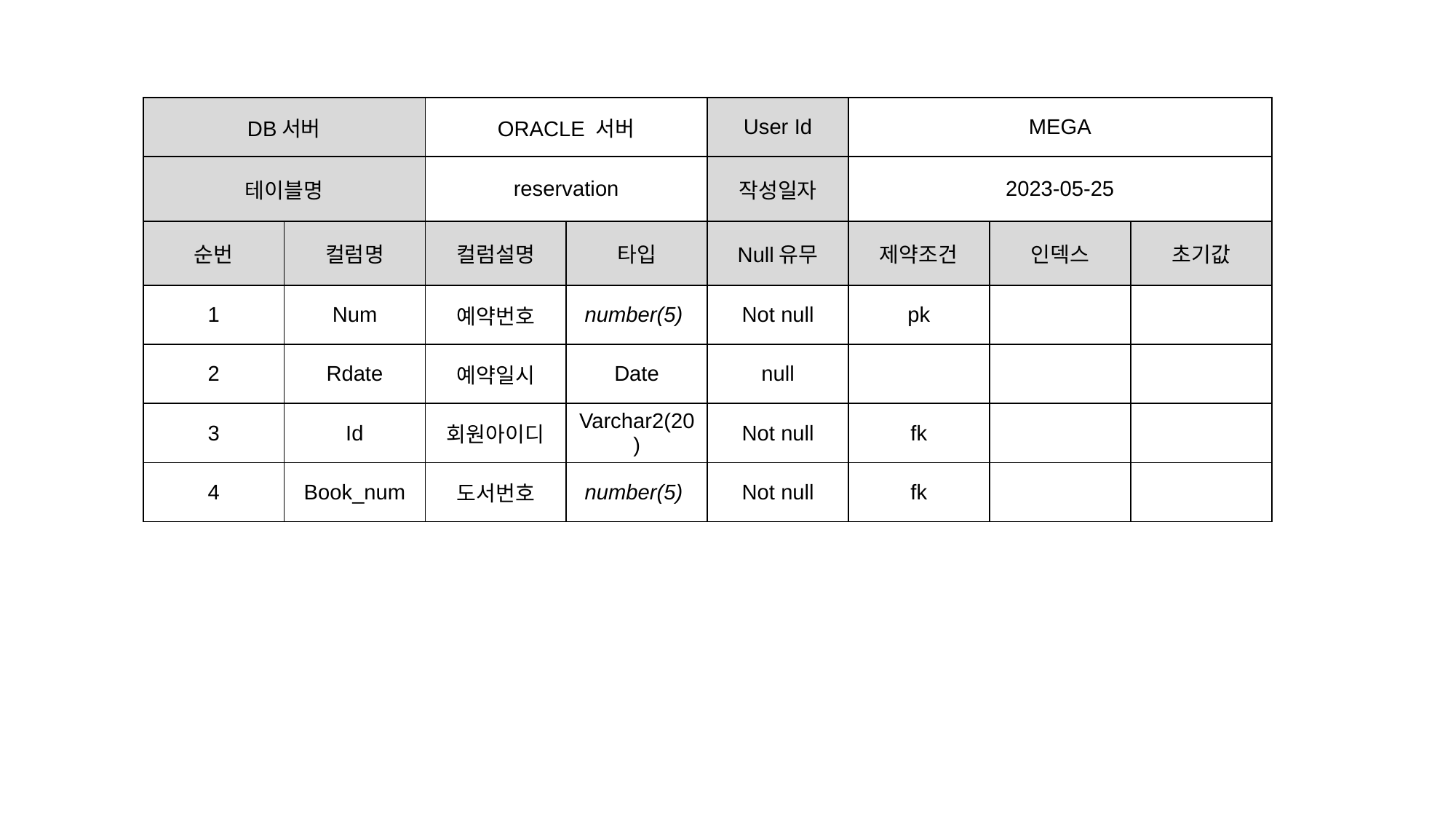

| DB서버 |  | ORACLE 서버 |  | User Id | MEGA |  |  |
| --- | --- | --- | --- | --- | --- | --- | --- |
| 테이블명 |  | reservation |  | 작성일자 | 2023-05-25 |  |  |
| 순번 | 컬럼명 | 컬럼설명 | 타입 | Null유무 | 제약조건 | 인덱스 | 초기값 |
| 1 | Num | 예약번호 | number(5) | Not null | pk |  |  |
| 2 | Rdate | 예약일시 | Date | null |  |  |  |
| 3 | Id | 회원아이디 | Varchar2(20) | Not null | fk |  |  |
| 4 | Book\_num | 도서번호 | number(5) | Not null | fk |  |  |